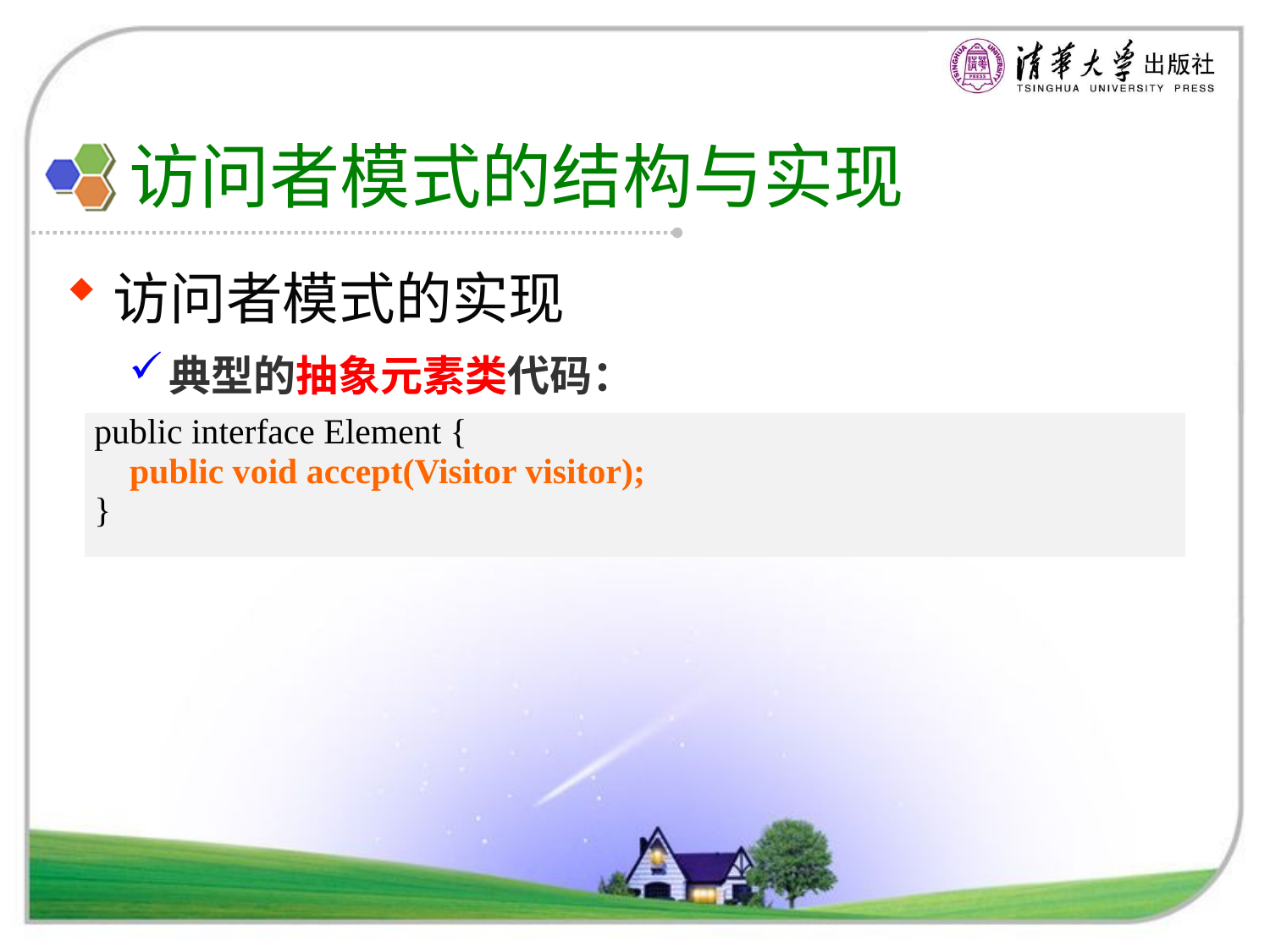

# 访问者模式的结构与实现
访问者模式的实现
典型的抽象元素类代码：
| public interface Element { public void accept(Visitor visitor); } |
| --- |